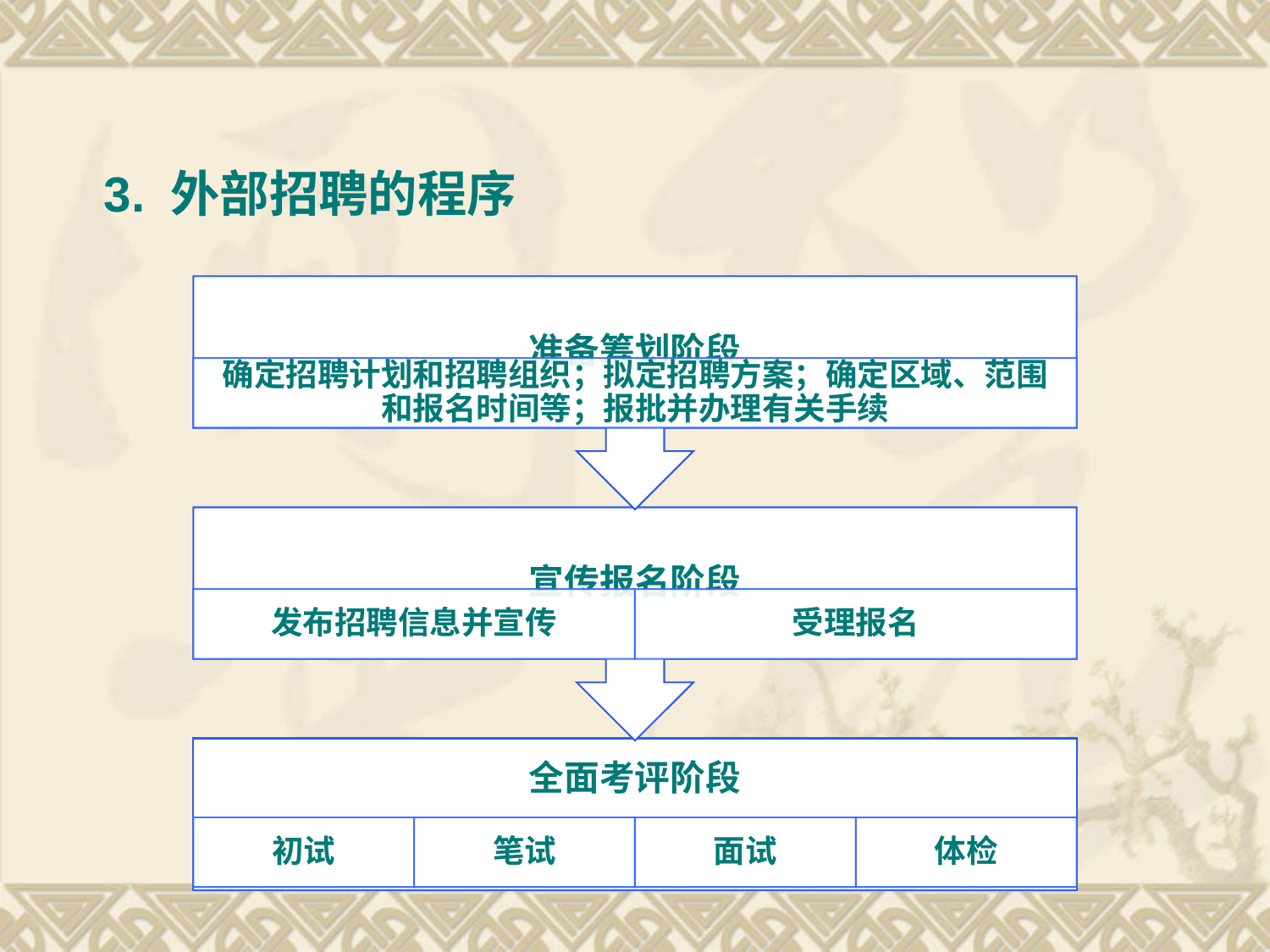

3. 外部招聘的程序
全面考评阶段
初试
笔试
面试
体检
宣传报名阶段
发布招聘信息并宣传
受理报名
准备筹划阶段
确定招聘计划和招聘组织；拟定招聘方案；确定区域、范围和报名时间等；报批并办理有关手续